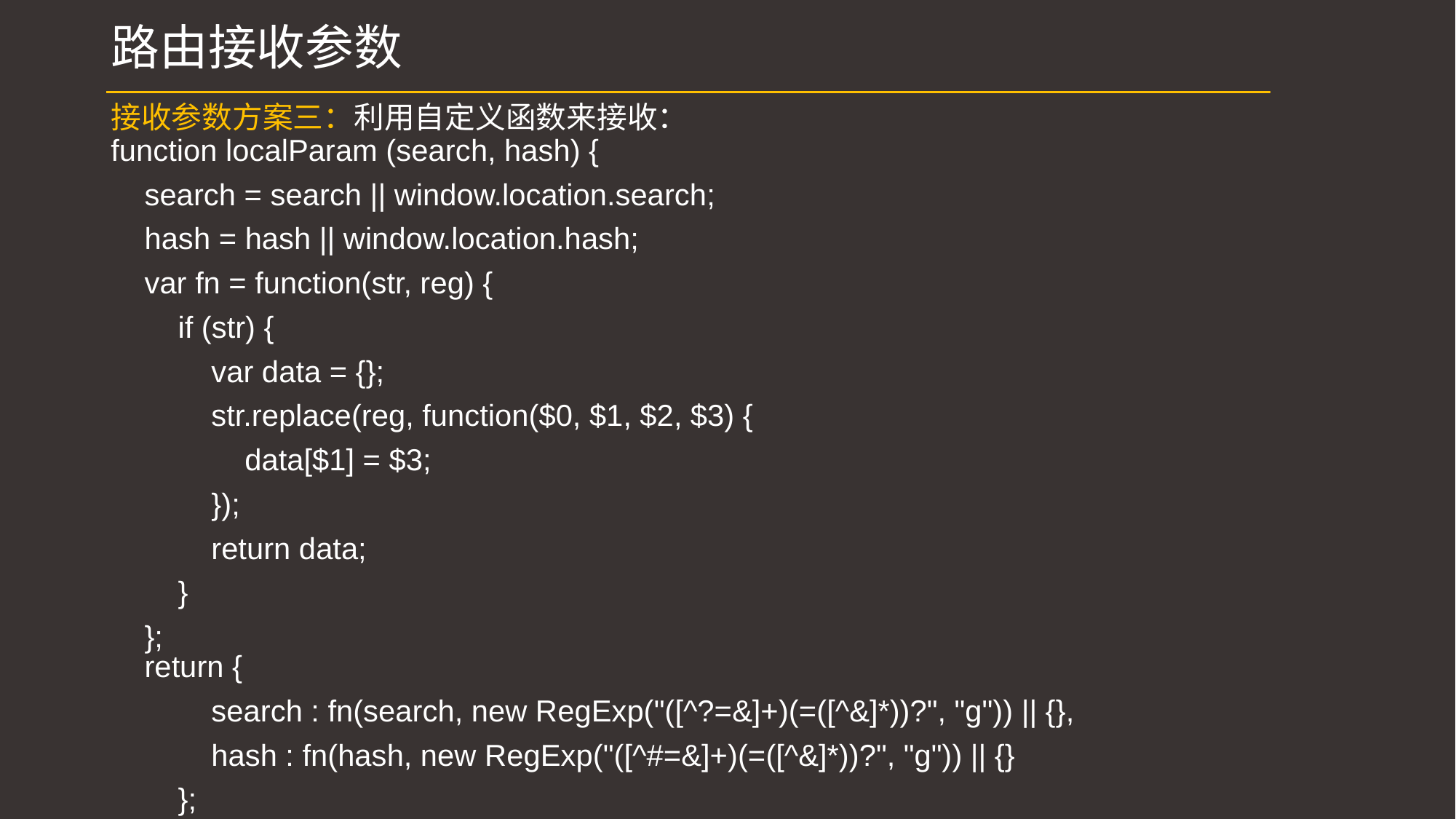

# 路由接收参数
接收参数方案三：利用自定义函数来接收：
function localParam (search, hash) {
    search = search || window.location.search;
    hash = hash || window.location.hash;
    var fn = function(str, reg) {
        if (str) {
            var data = {};
            str.replace(reg, function($0, $1, $2, $3) {
                data[$1] = $3;
            });
            return data;
        }
    };
    return {
            search : fn(search, new RegExp("([^?=&]+)(=([^&]*))?", "g")) || {},
            hash : fn(hash, new RegExp("([^#=&]+)(=([^&]*))?", "g")) || {}
        };
    }